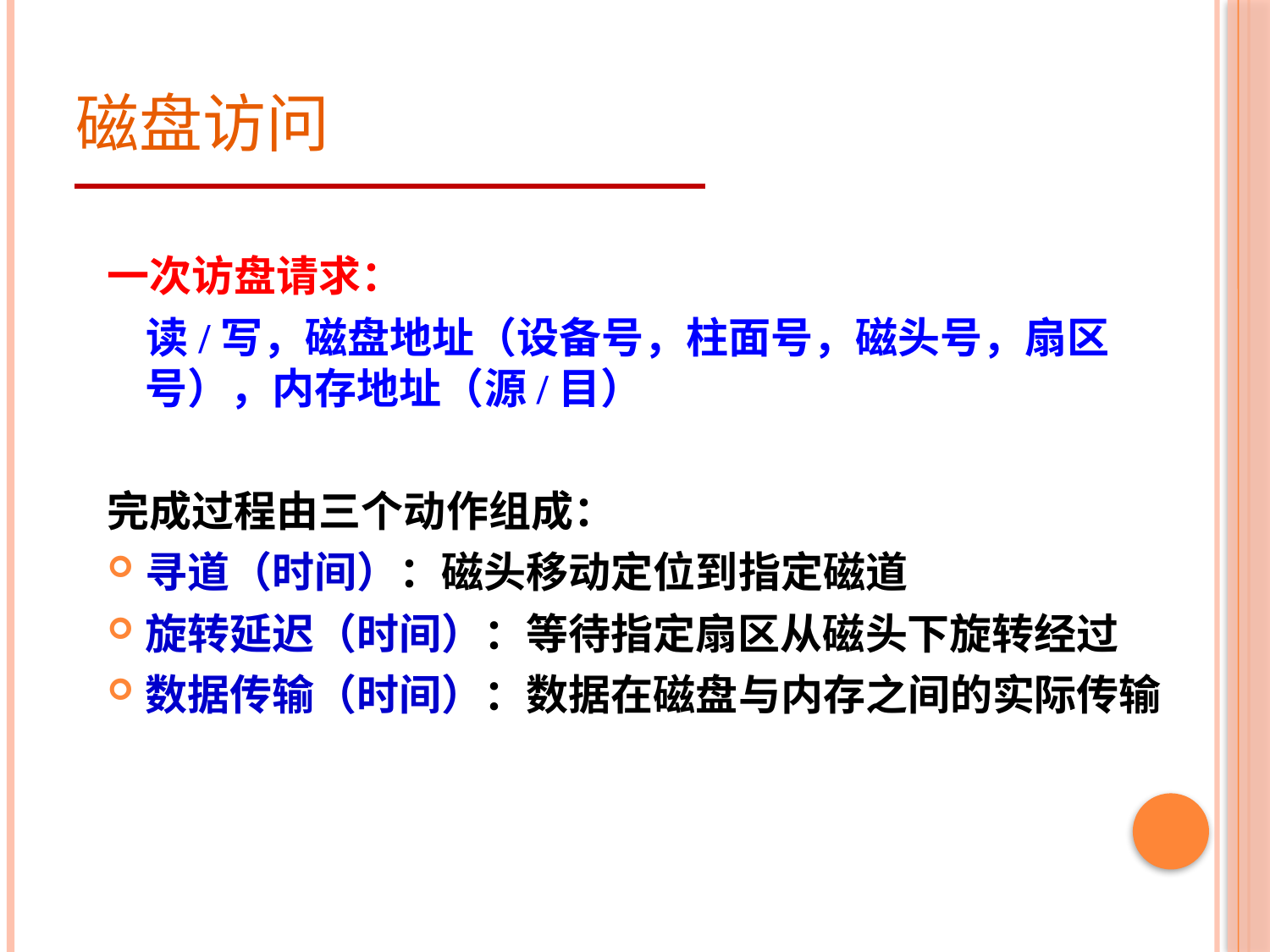

# 磁盘访问
一次访盘请求：
   读/写，磁盘地址（设备号，柱面号，磁头号，扇区号），内存地址（源/目）

完成过程由三个动作组成：
寻道（时间）：磁头移动定位到指定磁道
旋转延迟（时间）：等待指定扇区从磁头下旋转经过
数据传输（时间）：数据在磁盘与内存之间的实际传输